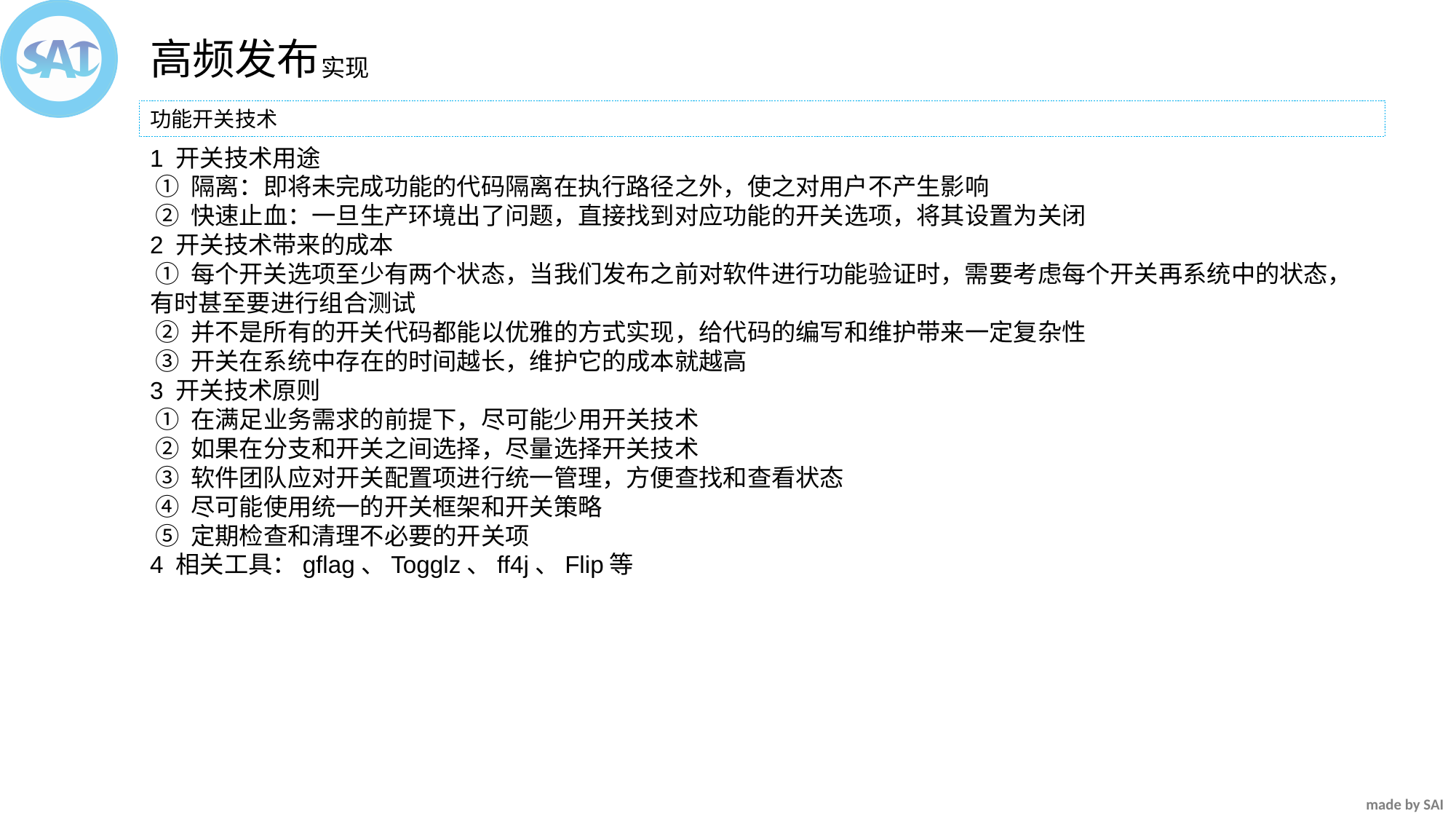

高频发布
实现
功能开关技术
1 开关技术用途
 ① 隔离：即将未完成功能的代码隔离在执行路径之外，使之对用户不产生影响
 ② 快速止血：一旦生产环境出了问题，直接找到对应功能的开关选项，将其设置为关闭
2 开关技术带来的成本
 ① 每个开关选项至少有两个状态，当我们发布之前对软件进行功能验证时，需要考虑每个开关再系统中的状态，有时甚至要进行组合测试
 ② 并不是所有的开关代码都能以优雅的方式实现，给代码的编写和维护带来一定复杂性
 ③ 开关在系统中存在的时间越长，维护它的成本就越高
3 开关技术原则
 ① 在满足业务需求的前提下，尽可能少用开关技术
 ② 如果在分支和开关之间选择，尽量选择开关技术
 ③ 软件团队应对开关配置项进行统一管理，方便查找和查看状态
 ④ 尽可能使用统一的开关框架和开关策略
 ⑤ 定期检查和清理不必要的开关项
4 相关工具：gflag、Togglz、ff4j、Flip等